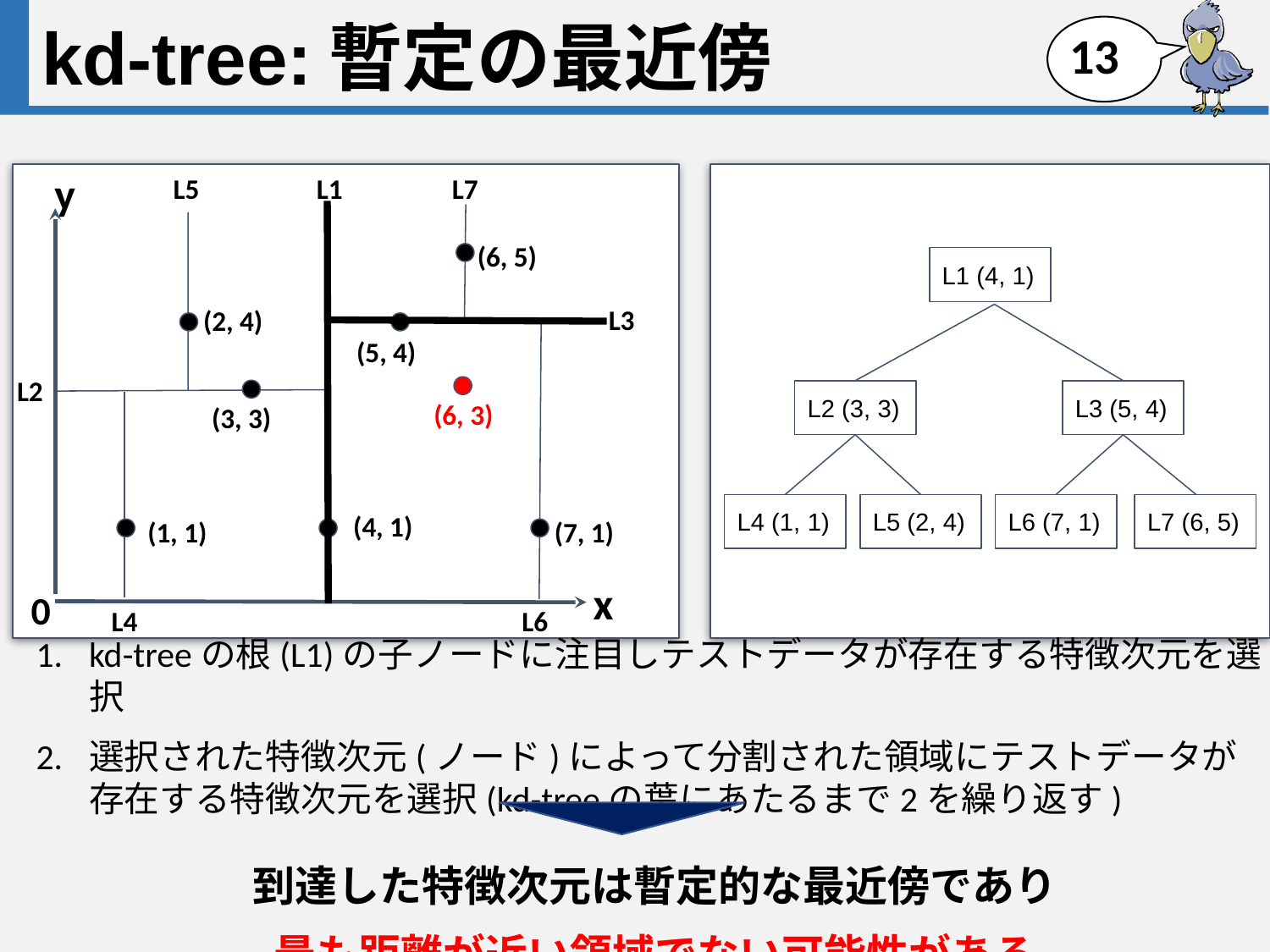

# kd-tree:暫定の最近傍
13
y
L5
L1
L7

(6, 5)

L1 (4, 1)
L3
(2, 4)

(5, 4)
L2

L2 (3, 3)
L3 (5, 4)
(6, 3)
(3, 3)
L4 (1, 1)
L5 (2, 4)
L6 (7, 1)
L7 (6, 5)
(4, 1)

(1, 1)
(7, 1)

x
0
L4
L6
kd-treeの根(L1)の子ノードに注目しテストデータが存在する特徴次元を選択
選択された特徴次元(ノード)によって分割された領域にテストデータが　存在する特徴次元を選択(kd-treeの葉にあたるまで2を繰り返す)

到達した特徴次元は暫定的な最近傍であり
最も距離が近い領域でない可能性がある